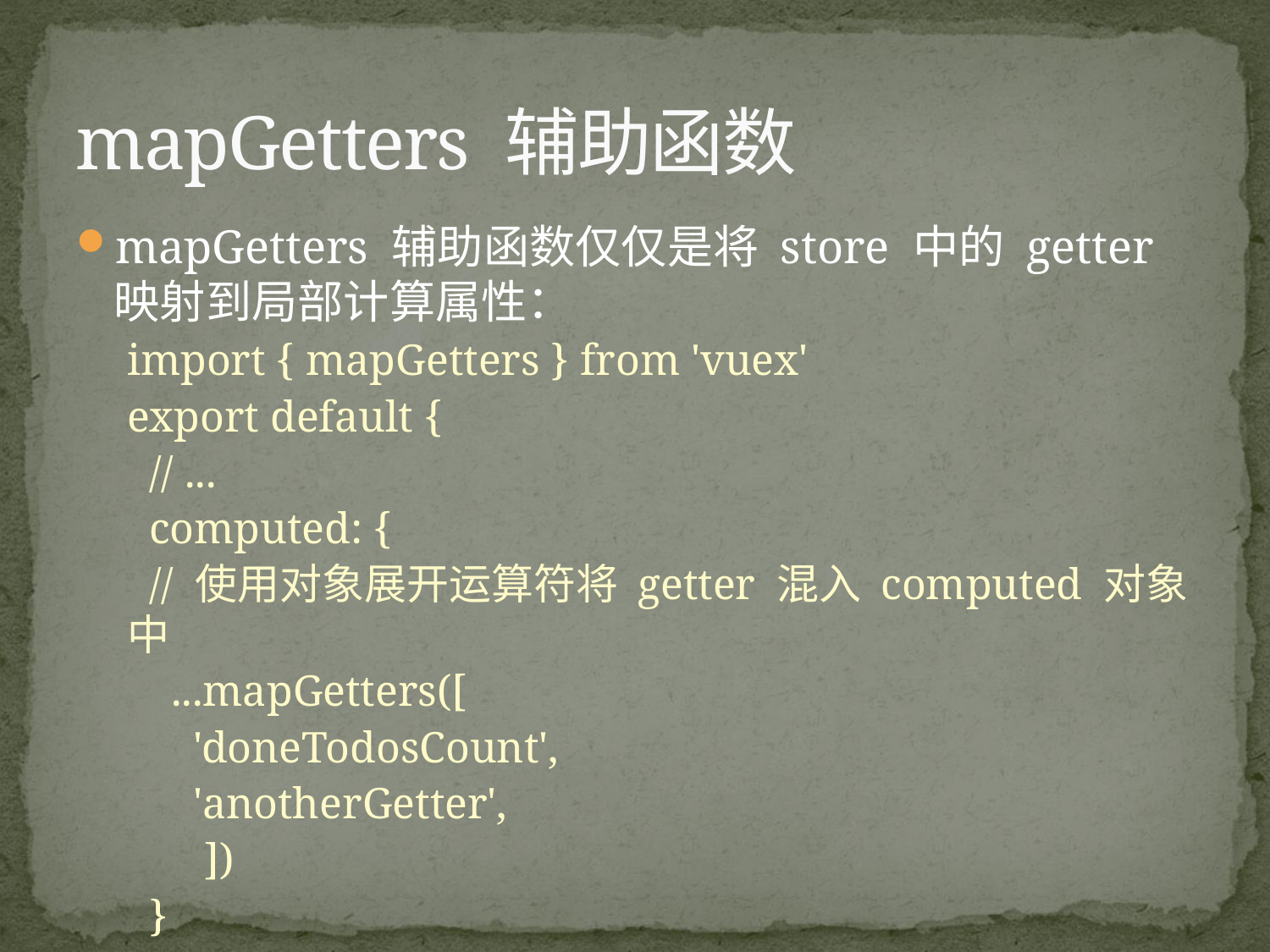

# mapGetters 辅助函数
mapGetters 辅助函数仅仅是将 store 中的 getter 映射到局部计算属性：
import { mapGetters } from 'vuex'
export default {
  // ...
  computed: {
  // 使用对象展开运算符将 getter 混入 computed 对象中
    ...mapGetters([
      'doneTodosCount',
      'anotherGetter',
       ])
  }
}